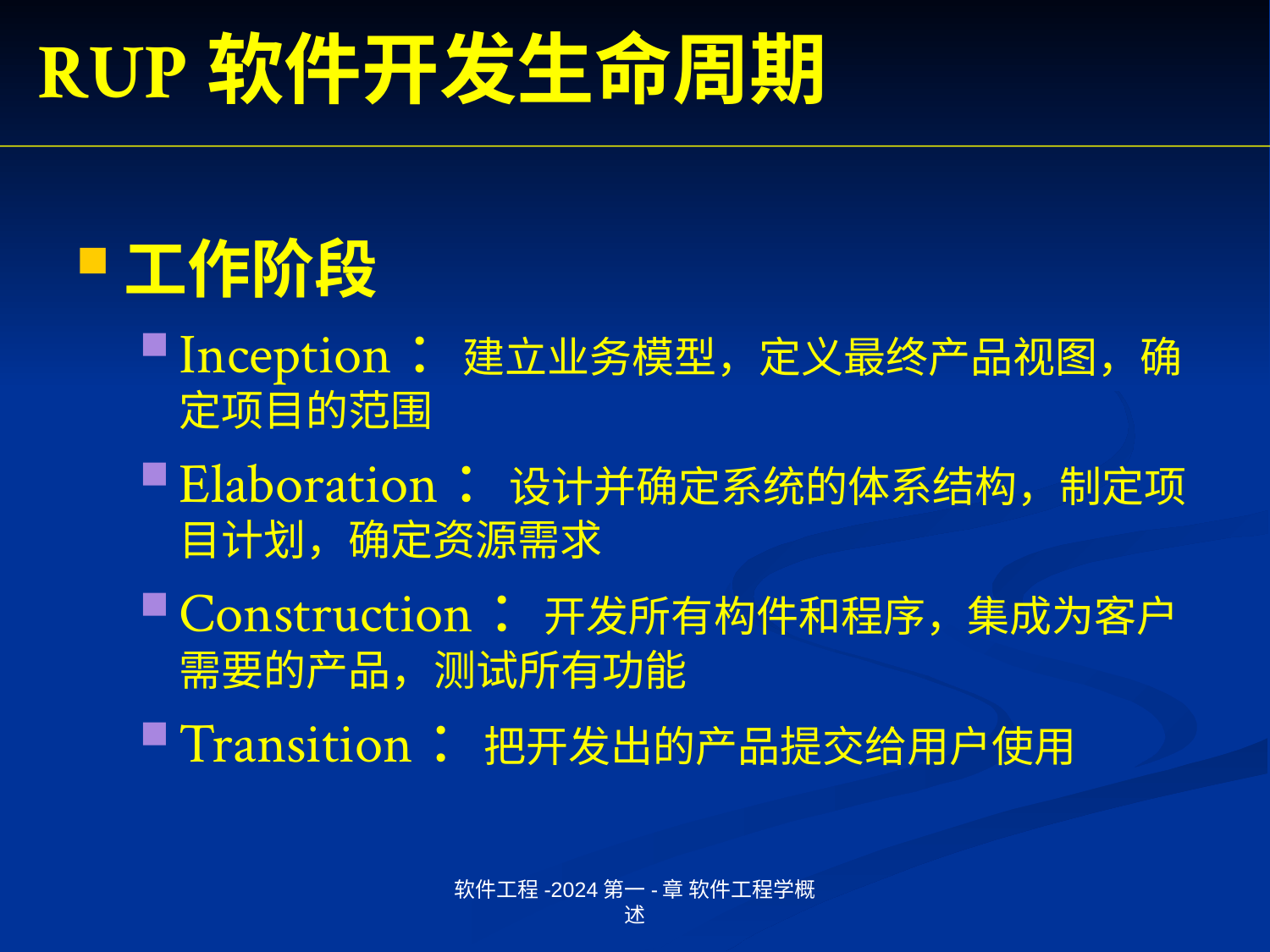

RUP软件开发生命周期

工作阶段
Inception：建立业务模型，定义最终产品视图，确定项目的范围
Elaboration：设计并确定系统的体系结构，制定项目计划，确定资源需求
Construction：开发所有构件和程序，集成为客户需要的产品，测试所有功能
Transition：把开发出的产品提交给用户使用
软件工程-2024第一-章 软件工程学概述
130